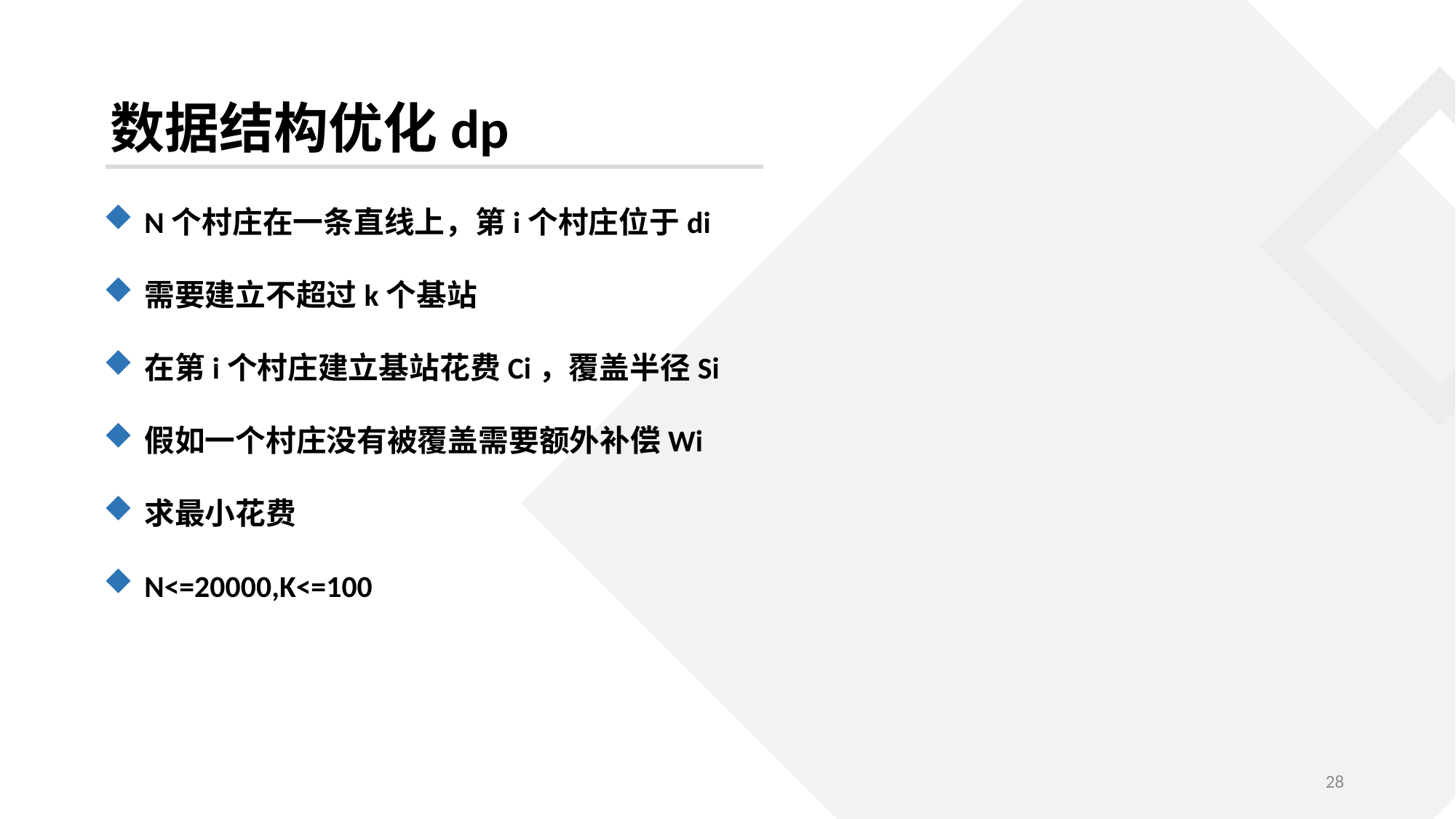

数据结构优化dp
N个村庄在一条直线上，第i个村庄位于di

需要建立不超过k个基站

在第i个村庄建立基站花费Ci，覆盖半径Si

假如一个村庄没有被覆盖需要额外补偿Wi

求最小花费

N<=20000,K<=100

28